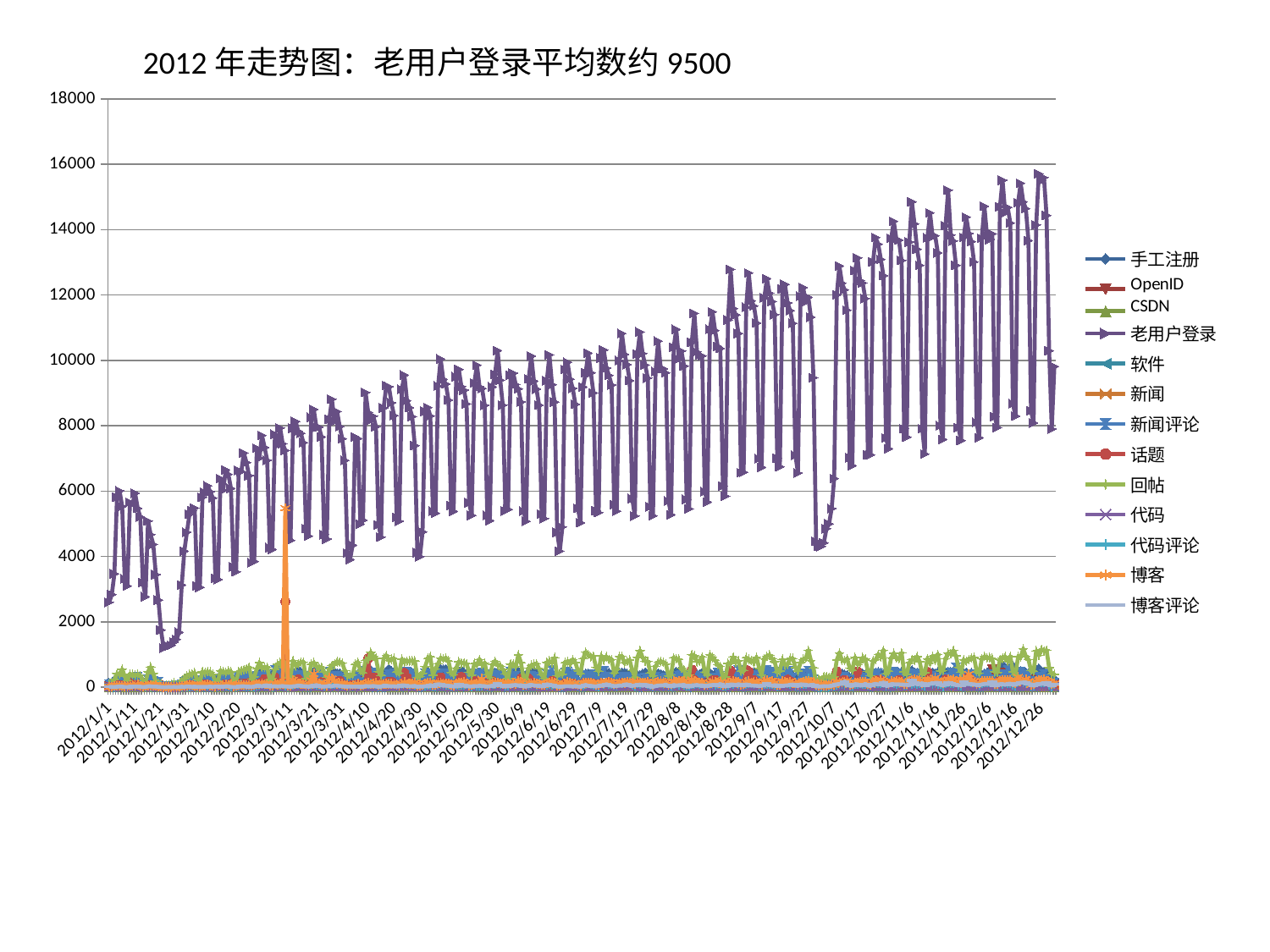

2012年走势图：老用户登录平均数约9500

### Chart

| Category | 手工注册 | OpenID | CSDN | 老用户登录 | 软件 | 新闻 | 新闻评论 | 话题 | 回帖 | 代码 | 代码评论 | 博客 | 博客评论 |
|---|---|---|---|---|---|---|---|---|---|---|---|---|---|
| 41274 | 256.0 | 89.0 | 0.0 | 9812.0 | 6.0 | 24.0 | 146.0 | 71.0 | 393.0 | 22.0 | 96.0 | 115.0 | 96.0 |
| 41273 | 190.0 | 57.0 | 0.0 | 7902.0 | 8.0 | 15.0 | 77.0 | 67.0 | 415.0 | 12.0 | 25.0 | 107.0 | 45.0 |
| 41272 | 297.0 | 99.0 | 0.0 | 10298.0 | 19.0 | 26.0 | 103.0 | 75.0 | 600.0 | 35.0 | 77.0 | 156.0 | 76.0 |
| 41271 | 414.0 | 128.0 | 0.0 | 14437.0 | 7.0 | 24.0 | 265.0 | 154.0 | 1134.0 | 25.0 | 169.0 | 203.0 | 138.0 |
| 41270 | 487.0 | 147.0 | 0.0 | 15592.0 | 20.0 | 26.0 | 405.0 | 155.0 | 1108.0 | 19.0 | 141.0 | 253.0 | 103.0 |
| 41269 | 464.0 | 138.0 | 0.0 | 15497.0 | 9.0 | 28.0 | 268.0 | 134.0 | 1159.0 | 21.0 | 157.0 | 216.0 | 106.0 |
| 41268 | 583.0 | 215.0 | 0.0 | 15714.0 | 18.0 | 30.0 | 312.0 | 128.0 | 978.0 | 20.0 | 180.0 | 219.0 | 88.0 |
| 41267 | 545.0 | 251.0 | 0.0 | 14145.0 | 9.0 | 32.0 | 195.0 | 109.0 | 1113.0 | 13.0 | 182.0 | 184.0 | 91.0 |
| 41266 | 231.0 | 76.0 | 0.0 | 8085.0 | 4.0 | 20.0 | 172.0 | 57.0 | 489.0 | 19.0 | 59.0 | 99.0 | 46.0 |
| 41265 | 269.0 | 102.0 | 0.0 | 8464.0 | 18.0 | 26.0 | 90.0 | 68.0 | 516.0 | 13.0 | 59.0 | 85.0 | 87.0 |
| 41264 | 412.0 | 157.0 | 0.0 | 13663.0 | 3.0 | 44.0 | 379.0 | 141.0 | 844.0 | 26.0 | 175.0 | 190.0 | 103.0 |
| 41263 | 459.0 | 189.0 | 0.0 | 14647.0 | 25.0 | 26.0 | 353.0 | 133.0 | 945.0 | 23.0 | 136.0 | 237.0 | 148.0 |
| 41262 | 436.0 | 153.0 | 0.0 | 14855.0 | 14.0 | 39.0 | 387.0 | 165.0 | 1174.0 | 26.0 | 162.0 | 224.0 | 145.0 |
| 41261 | 503.0 | 170.0 | 0.0 | 15420.0 | 10.0 | 45.0 | 467.0 | 117.0 | 926.0 | 20.0 | 183.0 | 183.0 | 137.0 |
| 41260 | 493.0 | 228.0 | 0.0 | 14830.0 | 10.0 | 32.0 | 317.0 | 140.0 | 937.0 | 19.0 | 168.0 | 316.0 | 122.0 |
| 41259 | 223.0 | 92.0 | 0.0 | 8295.0 | 15.0 | 27.0 | 202.0 | 54.0 | 380.0 | 18.0 | 44.0 | 122.0 | 82.0 |
| 41258 | 661.0 | 103.0 | 0.0 | 8677.0 | 2.0 | 27.0 | 192.0 | 69.0 | 469.0 | 19.0 | 76.0 | 144.0 | 73.0 |
| 41257 | 606.0 | 246.0 | 0.0 | 14206.0 | 10.0 | 32.0 | 423.0 | 128.0 | 947.0 | 21.0 | 123.0 | 215.0 | 108.0 |
| 41256 | 609.0 | 309.0 | 0.0 | 14679.0 | 17.0 | 41.0 | 534.0 | 160.0 | 798.0 | 26.0 | 124.0 | 221.0 | 102.0 |
| 41255 | 569.0 | 263.0 | 0.0 | 14511.0 | 12.0 | 35.0 | 350.0 | 151.0 | 939.0 | 17.0 | 143.0 | 226.0 | 79.0 |
| 41254 | 693.0 | 441.0 | 0.0 | 15515.0 | 11.0 | 31.0 | 400.0 | 145.0 | 887.0 | 18.0 | 97.0 | 206.0 | 95.0 |
| 41253 | 616.0 | 366.0 | 0.0 | 14701.0 | 9.0 | 32.0 | 239.0 | 206.0 | 843.0 | 20.0 | 207.0 | 181.0 | 91.0 |
| 41252 | 256.0 | 105.0 | 0.0 | 7947.0 | 10.0 | 27.0 | 136.0 | 67.0 | 450.0 | 17.0 | 44.0 | 101.0 | 91.0 |
| 41251 | 324.0 | 175.0 | 0.0 | 8279.0 | 7.0 | 23.0 | 166.0 | 55.0 | 471.0 | 20.0 | 79.0 | 105.0 | 46.0 |
| 41250 | 581.0 | 546.0 | 0.0 | 13875.0 | 11.0 | 30.0 | 239.0 | 112.0 | 878.0 | 14.0 | 150.0 | 181.0 | 164.0 |
| 41249 | 391.0 | 133.0 | 0.0 | 13700.0 | 11.0 | 36.0 | 395.0 | 120.0 | 905.0 | 26.0 | 152.0 | 193.0 | 97.0 |
| 41248 | 446.0 | 122.0 | 0.0 | 13823.0 | 15.0 | 40.0 | 378.0 | 127.0 | 902.0 | 33.0 | 153.0 | 195.0 | 103.0 |
| 41247 | 423.0 | 141.0 | 0.0 | 14718.0 | 14.0 | 38.0 | 330.0 | 147.0 | 941.0 | 20.0 | 149.0 | 196.0 | 98.0 |
| 41246 | 376.0 | 119.0 | 0.0 | 13737.0 | 12.0 | 28.0 | 314.0 | 139.0 | 873.0 | 19.0 | 130.0 | 193.0 | 86.0 |
| 41245 | 239.0 | 63.0 | 0.0 | 7634.0 | 6.0 | 19.0 | 107.0 | 73.0 | 430.0 | 20.0 | 66.0 | 118.0 | 58.0 |
| 41244 | 263.0 | 65.0 | 0.0 | 8104.0 | 5.0 | 32.0 | 205.0 | 67.0 | 484.0 | 19.0 | 70.0 | 107.0 | 64.0 |
| 41243 | 394.0 | 127.0 | 0.0 | 13014.0 | 2.0 | 26.0 | 390.0 | 136.0 | 911.0 | 21.0 | 156.0 | 186.0 | 88.0 |
| 41242 | 446.0 | 117.0 | 0.0 | 13638.0 | 17.0 | 38.0 | 341.0 | 112.0 | 895.0 | 21.0 | 163.0 | 214.0 | 92.0 |
| 41241 | 406.0 | 123.0 | 0.0 | 13887.0 | 13.0 | 35.0 | 294.0 | 296.0 | 850.0 | 24.0 | 167.0 | 409.0 | 97.0 |
| 41240 | 460.0 | 150.0 | 0.0 | 14381.0 | 16.0 | 35.0 | 371.0 | 135.0 | 797.0 | 42.0 | 172.0 | 194.0 | 100.0 |
| 41239 | 436.0 | 133.0 | 0.0 | 13763.0 | 25.0 | 30.0 | 299.0 | 126.0 | 838.0 | 19.0 | 157.0 | 258.0 | 160.0 |
| 41238 | 267.0 | 80.0 | 0.0 | 7547.0 | 4.0 | 14.0 | 71.0 | 54.0 | 463.0 | 17.0 | 57.0 | 133.0 | 52.0 |
| 41237 | 271.0 | 85.0 | 0.0 | 7942.0 | 7.0 | 24.0 | 166.0 | 76.0 | 609.0 | 14.0 | 69.0 | 156.0 | 61.0 |
| 41236 | 466.0 | 123.0 | 0.0 | 12911.0 | 9.0 | 39.0 | 601.0 | 153.0 | 961.0 | 29.0 | 163.0 | 180.0 | 63.0 |
| 41235 | 492.0 | 125.0 | 0.0 | 13653.0 | 11.0 | 39.0 | 409.0 | 156.0 | 1125.0 | 24.0 | 132.0 | 237.0 | 94.0 |
| 41234 | 478.0 | 134.0 | 0.0 | 13835.0 | 18.0 | 34.0 | 462.0 | 172.0 | 1024.0 | 17.0 | 126.0 | 227.0 | 118.0 |
| 41233 | 482.0 | 121.0 | 0.0 | 15210.0 | 11.0 | 31.0 | 302.0 | 145.0 | 1045.0 | 22.0 | 143.0 | 233.0 | 140.0 |
| 41232 | 457.0 | 106.0 | 0.0 | 14120.0 | 13.0 | 29.0 | 303.0 | 233.0 | 873.0 | 16.0 | 134.0 | 173.0 | 74.0 |
| 41231 | 299.0 | 65.0 | 0.0 | 7576.0 | 9.0 | 17.0 | 131.0 | 62.0 | 507.0 | 16.0 | 32.0 | 136.0 | 59.0 |
| 41230 | 258.0 | 65.0 | 0.0 | 8004.0 | 6.0 | 24.0 | 159.0 | 60.0 | 500.0 | 25.0 | 97.0 | 142.0 | 71.0 |
| 41229 | 473.0 | 129.0 | 0.0 | 13290.0 | 6.0 | 29.0 | 299.0 | 101.0 | 1002.0 | 34.0 | 97.0 | 205.0 | 135.0 |
| 41228 | 428.0 | 100.0 | 0.0 | 13814.0 | 13.0 | 40.0 | 290.0 | 121.0 | 822.0 | 34.0 | 124.0 | 287.0 | 131.0 |
| 41227 | 463.0 | 107.0 | 0.0 | 13784.0 | 13.0 | 34.0 | 352.0 | 178.0 | 950.0 | 13.0 | 95.0 | 245.0 | 115.0 |
| 41226 | 434.0 | 110.0 | 0.0 | 14512.0 | 19.0 | 39.0 | 293.0 | 121.0 | 742.0 | 22.0 | 149.0 | 224.0 | 101.0 |
| 41225 | 406.0 | 91.0 | 0.0 | 13752.0 | 13.0 | 27.0 | 304.0 | 465.0 | 868.0 | 18.0 | 143.0 | 219.0 | 86.0 |
| 41224 | 229.0 | 42.0 | 0.0 | 7130.0 | 17.0 | 27.0 | 118.0 | 48.0 | 446.0 | 16.0 | 50.0 | 159.0 | 54.0 |
| 41223 | 241.0 | 53.0 | 0.0 | 7912.0 | 7.0 | 20.0 | 77.0 | 75.0 | 405.0 | 36.0 | 82.0 | 125.0 | 123.0 |
| 41222 | 403.0 | 103.0 | 0.0 | 12913.0 | 16.0 | 31.0 | 372.0 | 133.0 | 781.0 | 17.0 | 134.0 | 205.0 | 98.0 |
| 41221 | 449.0 | 107.0 | 0.0 | 13406.0 | 18.0 | 30.0 | 401.0 | 122.0 | 936.0 | 29.0 | 99.0 | 229.0 | 88.0 |
| 41220 | 448.0 | 145.0 | 0.0 | 14179.0 | 8.0 | 32.0 | 414.0 | 134.0 | 833.0 | 25.0 | 122.0 | 247.0 | 148.0 |
| 41219 | 519.0 | 144.0 | 0.0 | 14854.0 | 20.0 | 34.0 | 431.0 | 208.0 | 844.0 | 16.0 | 106.0 | 205.0 | 210.0 |
| 41218 | 443.0 | 115.0 | 0.0 | 13623.0 | 12.0 | 26.0 | 373.0 | 124.0 | 746.0 | 21.0 | 180.0 | 180.0 | 59.0 |
| 41217 | 260.0 | 79.0 | 0.0 | 7653.0 | 17.0 | 32.0 | 150.0 | 46.0 | 394.0 | 21.0 | 79.0 | 104.0 | 69.0 |
| 41216 | 274.0 | 71.0 | 0.0 | 7905.0 | 7.0 | 24.0 | 152.0 | 66.0 | 469.0 | 15.0 | 79.0 | 93.0 | 74.0 |
| 41215 | 478.0 | 127.0 | 0.0 | 13058.0 | 8.0 | 28.0 | 388.0 | 113.0 | 1053.0 | 20.0 | 143.0 | 177.0 | 84.0 |
| 41214 | 450.0 | 132.0 | 0.0 | 13681.0 | 15.0 | 32.0 | 373.0 | 224.0 | 866.0 | 37.0 | 119.0 | 177.0 | 85.0 |
| 41213 | 489.0 | 143.0 | 0.0 | 13714.0 | 13.0 | 35.0 | 416.0 | 134.0 | 891.0 | 30.0 | 106.0 | 188.0 | 87.0 |
| 41212 | 472.0 | 153.0 | 0.0 | 14256.0 | 20.0 | 32.0 | 465.0 | 132.0 | 1041.0 | 31.0 | 135.0 | 168.0 | 91.0 |
| 41211 | 455.0 | 124.0 | 0.0 | 13736.0 | 9.0 | 28.0 | 408.0 | 123.0 | 894.0 | 14.0 | 156.0 | 183.0 | 93.0 |
| 41210 | 265.0 | 92.0 | 0.0 | 7298.0 | 9.0 | 23.0 | 138.0 | 66.0 | 493.0 | 9.0 | 60.0 | 100.0 | 46.0 |
| 41209 | 265.0 | 84.0 | 0.0 | 7626.0 | 3.0 | 27.0 | 210.0 | 53.0 | 410.0 | 15.0 | 54.0 | 151.0 | 37.0 |
| 41208 | 394.0 | 142.0 | 0.0 | 12593.0 | 11.0 | 37.0 | 303.0 | 132.0 | 1128.0 | 22.0 | 131.0 | 195.0 | 145.0 |
| 41207 | 442.0 | 184.0 | 0.0 | 13094.0 | 10.0 | 32.0 | 275.0 | 208.0 | 927.0 | 15.0 | 124.0 | 234.0 | 95.0 |
| 41206 | 468.0 | 174.0 | 0.0 | 13557.0 | 16.0 | 29.0 | 432.0 | 164.0 | 1000.0 | 17.0 | 112.0 | 178.0 | 84.0 |
| 41205 | 457.0 | 141.0 | 0.0 | 13760.0 | 12.0 | 36.0 | 429.0 | 228.0 | 843.0 | 18.0 | 114.0 | 180.0 | 101.0 |
| 41204 | 441.0 | 146.0 | 0.0 | 13011.0 | 20.0 | 36.0 | 347.0 | 105.0 | 812.0 | 30.0 | 142.0 | 175.0 | 88.0 |
| 41203 | 256.0 | 69.0 | 0.0 | 7113.0 | 11.0 | 21.0 | 119.0 | 57.0 | 355.0 | 9.0 | 63.0 | 78.0 | 35.0 |
| 41202 | 238.0 | 76.0 | 0.0 | 7112.0 | 5.0 | 17.0 | 130.0 | 62.0 | 485.0 | 21.0 | 82.0 | 101.0 | 49.0 |
| 41201 | 402.0 | 136.0 | 0.0 | 11891.0 | 7.0 | 34.0 | 275.0 | 111.0 | 864.0 | 19.0 | 101.0 | 167.0 | 104.0 |
| 41200 | 422.0 | 124.0 | 0.0 | 12368.0 | 12.0 | 27.0 | 293.0 | 124.0 | 904.0 | 25.0 | 110.0 | 167.0 | 56.0 |
| 41199 | 408.0 | 147.0 | 0.0 | 12444.0 | 9.0 | 29.0 | 299.0 | 128.0 | 761.0 | 16.0 | 134.0 | 171.0 | 52.0 |
| 41198 | 491.0 | 146.0 | 0.0 | 13141.0 | 9.0 | 25.0 | 312.0 | 484.0 | 699.0 | 16.0 | 101.0 | 149.0 | 90.0 |
| 41197 | 407.0 | 156.0 | 0.0 | 12750.0 | 17.0 | 27.0 | 264.0 | 100.0 | 916.0 | 18.0 | 101.0 | 150.0 | 93.0 |
| 41196 | 240.0 | 63.0 | 0.0 | 6775.0 | 11.0 | 25.0 | 139.0 | 59.0 | 517.0 | 9.0 | 51.0 | 92.0 | 43.0 |
| 41195 | 251.0 | 81.0 | 0.0 | 7023.0 | 4.0 | 16.0 | 134.0 | 52.0 | 582.0 | 9.0 | 57.0 | 80.0 | 42.0 |
| 41194 | 380.0 | 129.0 | 0.0 | 11535.0 | 10.0 | 36.0 | 253.0 | 100.0 | 870.0 | 17.0 | 123.0 | 208.0 | 100.0 |
| 41193 | 394.0 | 135.0 | 0.0 | 12161.0 | 13.0 | 33.0 | 316.0 | 228.0 | 821.0 | 23.0 | 84.0 | 164.0 | 178.0 |
| 41192 | 430.0 | 158.0 | 0.0 | 12364.0 | 25.0 | 27.0 | 317.0 | 123.0 | 833.0 | 16.0 | 105.0 | 147.0 | 109.0 |
| 41191 | 445.0 | 178.0 | 0.0 | 12891.0 | 13.0 | 39.0 | 219.0 | 192.0 | 1048.0 | 23.0 | 107.0 | 144.0 | 97.0 |
| 41190 | 423.0 | 147.0 | 0.0 | 12011.0 | 10.0 | 33.0 | 221.0 | 486.0 | 835.0 | 12.0 | 75.0 | 177.0 | 88.0 |
| 41189 | 222.0 | 57.0 | 0.0 | 6390.0 | 5.0 | 19.0 | 135.0 | 35.0 | 317.0 | 15.0 | 40.0 | 78.0 | 73.0 |
| 41188 | 192.0 | 68.0 | 0.0 | 5468.0 | 14.0 | 22.0 | 103.0 | 47.0 | 340.0 | 12.0 | 35.0 | 86.0 | 42.0 |
| 41187 | 179.0 | 58.0 | 0.0 | 4995.0 | 8.0 | 24.0 | 149.0 | 37.0 | 302.0 | 8.0 | 28.0 | 69.0 | 33.0 |
| 41186 | 143.0 | 43.0 | 0.0 | 4849.0 | 5.0 | 29.0 | 133.0 | 43.0 | 327.0 | 20.0 | 22.0 | 58.0 | 31.0 |
| 41185 | 123.0 | 41.0 | 0.0 | 4419.0 | 2.0 | 24.0 | 115.0 | 36.0 | 319.0 | 10.0 | 20.0 | 51.0 | 33.0 |
| 41184 | 128.0 | 43.0 | 0.0 | 4304.0 | 5.0 | 23.0 | 149.0 | 28.0 | 216.0 | 15.0 | 24.0 | 79.0 | 25.0 |
| 41183 | 124.0 | 43.0 | 0.0 | 4306.0 | 13.0 | 31.0 | 138.0 | 29.0 | 239.0 | 8.0 | 22.0 | 52.0 | 22.0 |
| 41182 | 118.0 | 30.0 | 0.0 | 4466.0 | 1.0 | 11.0 | 52.0 | 17.0 | 133.0 | 18.0 | 35.0 | 71.0 | 27.0 |
| 41181 | 282.0 | 65.0 | 0.0 | 9473.0 | 6.0 | 31.0 | 245.0 | 61.0 | 594.0 | 17.0 | 127.0 | 153.0 | 72.0 |
| 41180 | 398.0 | 123.0 | 0.0 | 11320.0 | 6.0 | 28.0 | 407.0 | 109.0 | 815.0 | 35.0 | 149.0 | 155.0 | 69.0 |
| 41179 | 441.0 | 134.0 | 0.0 | 11931.0 | 8.0 | 25.0 | 510.0 | 121.0 | 1130.0 | 21.0 | 280.0 | 184.0 | 54.0 |
| 41178 | 418.0 | 126.0 | 0.0 | 11794.0 | 13.0 | 36.0 | 265.0 | 116.0 | 891.0 | 24.0 | 95.0 | 200.0 | 76.0 |
| 41177 | 363.0 | 127.0 | 0.0 | 12228.0 | 5.0 | 27.0 | 413.0 | 117.0 | 852.0 | 25.0 | 111.0 | 178.0 | 80.0 |
| 41176 | 372.0 | 114.0 | 0.0 | 11967.0 | 20.0 | 36.0 | 349.0 | 115.0 | 755.0 | 22.0 | 110.0 | 139.0 | 88.0 |
| 41175 | 221.0 | 69.0 | 0.0 | 6553.0 | 3.0 | 15.0 | 145.0 | 50.0 | 495.0 | 20.0 | 39.0 | 77.0 | 34.0 |
| 41174 | 229.0 | 66.0 | 0.0 | 7100.0 | 7.0 | 16.0 | 127.0 | 86.0 | 602.0 | 16.0 | 52.0 | 129.0 | 54.0 |
| 41173 | 365.0 | 137.0 | 0.0 | 11136.0 | 7.0 | 38.0 | 289.0 | 126.0 | 878.0 | 30.0 | 112.0 | 123.0 | 81.0 |
| 41172 | 427.0 | 127.0 | 0.0 | 11523.0 | 33.0 | 38.0 | 497.0 | 179.0 | 878.0 | 20.0 | 104.0 | 178.0 | 72.0 |
| 41171 | 418.0 | 75.0 | 0.0 | 11759.0 | 15.0 | 32.0 | 403.0 | 233.0 | 701.0 | 27.0 | 130.0 | 139.0 | 58.0 |
| 41170 | 347.0 | 120.0 | 0.0 | 12324.0 | 10.0 | 31.0 | 581.0 | 104.0 | 680.0 | 18.0 | 149.0 | 163.0 | 51.0 |
| 41169 | 388.0 | 108.0 | 0.0 | 12189.0 | 14.0 | 38.0 | 478.0 | 115.0 | 854.0 | 22.0 | 178.0 | 194.0 | 38.0 |
| 41168 | 213.0 | 73.0 | 0.0 | 6748.0 | 17.0 | 21.0 | 179.0 | 61.0 | 496.0 | 18.0 | 72.0 | 70.0 | 28.0 |
| 41167 | 211.0 | 67.0 | 0.0 | 7007.0 | 17.0 | 25.0 | 226.0 | 76.0 | 461.0 | 16.0 | 55.0 | 73.0 | 56.0 |
| 41166 | 355.0 | 111.0 | 0.0 | 11397.0 | 17.0 | 36.0 | 480.0 | 111.0 | 780.0 | 23.0 | 69.0 | 146.0 | 61.0 |
| 41165 | 412.0 | 143.0 | 0.0 | 11805.0 | 14.0 | 29.0 | 455.0 | 135.0 | 873.0 | 28.0 | 93.0 | 197.0 | 46.0 |
| 41164 | 484.0 | 133.0 | 0.0 | 12059.0 | 24.0 | 43.0 | 389.0 | 125.0 | 985.0 | 18.0 | 100.0 | 153.0 | 65.0 |
| 41163 | 477.0 | 141.0 | 0.0 | 12498.0 | 12.0 | 36.0 | 537.0 | 132.0 | 941.0 | 29.0 | 110.0 | 215.0 | 106.0 |
| 41162 | 455.0 | 93.0 | 0.0 | 11915.0 | 20.0 | 33.0 | 434.0 | 130.0 | 869.0 | 22.0 | 92.0 | 180.0 | 59.0 |
| 41161 | 240.0 | 54.0 | 0.0 | 6726.0 | 0.0 | 24.0 | 261.0 | 34.0 | 377.0 | 16.0 | 47.0 | 83.0 | 43.0 |
| 41160 | 270.0 | 50.0 | 0.0 | 6993.0 | 11.0 | 22.0 | 89.0 | 71.0 | 581.0 | 15.0 | 46.0 | 111.0 | 35.0 |
| 41159 | 456.0 | 121.0 | 0.0 | 11145.0 | 5.0 | 32.0 | 367.0 | 122.0 | 916.0 | 21.0 | 113.0 | 155.0 | 43.0 |
| 41158 | 462.0 | 122.0 | 0.0 | 11668.0 | 19.0 | 36.0 | 349.0 | 212.0 | 755.0 | 30.0 | 92.0 | 172.0 | 49.0 |
| 41157 | 449.0 | 107.0 | 0.0 | 11825.0 | 16.0 | 37.0 | 342.0 | 122.0 | 816.0 | 23.0 | 115.0 | 143.0 | 51.0 |
| 41156 | 471.0 | 138.0 | 0.0 | 12675.0 | 21.0 | 32.0 | 370.0 | 479.0 | 860.0 | 40.0 | 119.0 | 183.0 | 67.0 |
| 41155 | 446.0 | 136.0 | 0.0 | 11630.0 | 6.0 | 31.0 | 467.0 | 535.0 | 905.0 | 25.0 | 95.0 | 167.0 | 87.0 |
| 41154 | 244.0 | 66.0 | 0.0 | 6573.0 | 8.0 | 15.0 | 198.0 | 54.0 | 512.0 | 21.0 | 65.0 | 94.0 | 55.0 |
| 41153 | 217.0 | 66.0 | 0.0 | 6561.0 | 4.0 | 25.0 | 287.0 | 51.0 | 493.0 | 12.0 | 77.0 | 75.0 | 60.0 |
| 41152 | 456.0 | 112.0 | 0.0 | 10823.0 | 6.0 | 27.0 | 531.0 | 105.0 | 810.0 | 25.0 | 106.0 | 167.0 | 93.0 |
| 41151 | 402.0 | 116.0 | 0.0 | 11393.0 | 11.0 | 37.0 | 353.0 | 135.0 | 767.0 | 25.0 | 159.0 | 174.0 | 52.0 |
| 41150 | 456.0 | 99.0 | 0.0 | 11591.0 | 36.0 | 32.0 | 391.0 | 184.0 | 928.0 | 27.0 | 110.0 | 194.0 | 78.0 |
| 41149 | 422.0 | 83.0 | 0.0 | 12786.0 | 10.0 | 39.0 | 473.0 | 514.0 | 726.0 | 15.0 | 124.0 | 142.0 | 85.0 |
| 41148 | 395.0 | 72.0 | 0.0 | 11240.0 | 20.0 | 29.0 | 291.0 | 181.0 | 728.0 | 23.0 | 85.0 | 151.0 | 52.0 |
| 41147 | 179.0 | 34.0 | 0.0 | 5842.0 | 7.0 | 22.0 | 137.0 | 49.0 | 318.0 | 6.0 | 43.0 | 93.0 | 27.0 |
| 41146 | 198.0 | 41.0 | 0.0 | 6155.0 | 2.0 | 24.0 | 272.0 | 57.0 | 309.0 | 9.0 | 49.0 | 66.0 | 37.0 |
| 41145 | 405.0 | 88.0 | 0.0 | 10366.0 | 10.0 | 25.0 | 358.0 | 135.0 | 640.0 | 25.0 | 80.0 | 154.0 | 103.0 |
| 41144 | 395.0 | 103.0 | 0.0 | 10431.0 | 27.0 | 29.0 | 440.0 | 104.0 | 691.0 | 19.0 | 104.0 | 139.0 | 51.0 |
| 41143 | 408.0 | 112.0 | 0.0 | 10919.0 | 18.0 | 38.0 | 291.0 | 225.0 | 826.0 | 14.0 | 84.0 | 162.0 | 66.0 |
| 41142 | 384.0 | 94.0 | 0.0 | 11484.0 | 10.0 | 35.0 | 296.0 | 212.0 | 913.0 | 22.0 | 107.0 | 186.0 | 66.0 |
| 41141 | 445.0 | 125.0 | 0.0 | 10952.0 | 15.0 | 30.0 | 267.0 | 116.0 | 991.0 | 17.0 | 62.0 | 138.0 | 62.0 |
| 41140 | 192.0 | 52.0 | 0.0 | 5665.0 | 13.0 | 27.0 | 98.0 | 45.0 | 381.0 | 23.0 | 62.0 | 66.0 | 45.0 |
| 41139 | 192.0 | 52.0 | 0.0 | 5988.0 | 3.0 | 20.0 | 125.0 | 54.0 | 461.0 | 19.0 | 62.0 | 68.0 | 22.0 |
| 41138 | 449.0 | 149.0 | 0.0 | 10137.0 | 16.0 | 34.0 | 236.0 | 118.0 | 928.0 | 22.0 | 133.0 | 152.0 | 58.0 |
| 41137 | 402.0 | 69.0 | 0.0 | 10161.0 | 5.0 | 46.0 | 352.0 | 93.0 | 798.0 | 33.0 | 90.0 | 149.0 | 50.0 |
| 41136 | 393.0 | 82.0 | 0.0 | 10263.0 | 18.0 | 23.0 | 231.0 | 128.0 | 780.0 | 19.0 | 114.0 | 149.0 | 70.0 |
| 41135 | 407.0 | 71.0 | 0.0 | 11441.0 | 26.0 | 38.0 | 342.0 | 221.0 | 967.0 | 22.0 | 109.0 | 197.0 | 57.0 |
| 41134 | 398.0 | 89.0 | 0.0 | 10557.0 | 69.0 | 25.0 | 203.0 | 540.0 | 994.0 | 19.0 | 94.0 | 231.0 | 51.0 |
| 41133 | 208.0 | 45.0 | 0.0 | 5457.0 | 21.0 | 19.0 | 97.0 | 46.0 | 374.0 | 20.0 | 50.0 | 100.0 | 16.0 |
| 41132 | 222.0 | 48.0 | 0.0 | 5747.0 | 4.0 | 20.0 | 163.0 | 83.0 | 334.0 | 14.0 | 43.0 | 100.0 | 22.0 |
| 41131 | 363.0 | 71.0 | 0.0 | 9829.0 | 52.0 | 29.0 | 358.0 | 111.0 | 524.0 | 22.0 | 75.0 | 184.0 | 73.0 |
| 41130 | 438.0 | 90.0 | 0.0 | 10286.0 | 91.0 | 39.0 | 363.0 | 189.0 | 586.0 | 22.0 | 133.0 | 153.0 | 63.0 |
| 41129 | 480.0 | 143.0 | 0.0 | 10048.0 | 110.0 | 41.0 | 354.0 | 108.0 | 855.0 | 18.0 | 84.0 | 204.0 | 60.0 |
| 41128 | 485.0 | 98.0 | 0.0 | 10951.0 | 51.0 | 30.0 | 306.0 | 135.0 | 873.0 | 17.0 | 118.0 | 163.0 | 49.0 |
| 41127 | 425.0 | 114.0 | 0.0 | 10404.0 | 26.0 | 30.0 | 302.0 | 125.0 | 902.0 | 27.0 | 89.0 | 191.0 | 69.0 |
| 41126 | 184.0 | 33.0 | 0.0 | 5276.0 | 3.0 | 16.0 | 56.0 | 42.0 | 379.0 | 18.0 | 53.0 | 102.0 | 25.0 |
| 41125 | 198.0 | 39.0 | 0.0 | 5697.0 | 5.0 | 16.0 | 53.0 | 60.0 | 346.0 | 14.0 | 44.0 | 77.0 | 38.0 |
| 41124 | 368.0 | 61.0 | 0.0 | 9621.0 | 11.0 | 31.0 | 303.0 | 107.0 | 710.0 | 27.0 | 120.0 | 147.0 | 78.0 |
| 41123 | 379.0 | 80.0 | 0.0 | 9744.0 | 13.0 | 42.0 | 279.0 | 101.0 | 760.0 | 19.0 | 111.0 | 162.0 | 59.0 |
| 41122 | 408.0 | 107.0 | 0.0 | 9756.0 | 11.0 | 33.0 | 266.0 | 122.0 | 791.0 | 32.0 | 176.0 | 193.0 | 53.0 |
| 41121 | 429.0 | 77.0 | 0.0 | 10588.0 | 14.0 | 30.0 | 235.0 | 108.0 | 769.0 | 24.0 | 129.0 | 168.0 | 49.0 |
| 41120 | 357.0 | 73.0 | 0.0 | 9662.0 | 5.0 | 33.0 | 320.0 | 93.0 | 642.0 | 24.0 | 115.0 | 133.0 | 35.0 |
| 41119 | 186.0 | 38.0 | 0.0 | 5242.0 | 15.0 | 27.0 | 114.0 | 64.0 | 349.0 | 19.0 | 55.0 | 81.0 | 8.0 |
| 41118 | 207.0 | 45.0 | 0.0 | 5521.0 | 5.0 | 17.0 | 119.0 | 56.0 | 439.0 | 13.0 | 64.0 | 116.0 | 13.0 |
| 41117 | 389.0 | 80.0 | 0.0 | 9459.0 | 6.0 | 27.0 | 223.0 | 105.0 | 792.0 | 32.0 | 108.0 | 162.0 | 62.0 |
| 41116 | 463.0 | 83.0 | 0.0 | 9861.0 | 15.0 | 36.0 | 293.0 | 101.0 | 801.0 | 30.0 | 141.0 | 142.0 | 71.0 |
| 41115 | 412.0 | 99.0 | 0.0 | 10213.0 | 27.0 | 32.0 | 196.0 | 118.0 | 910.0 | 33.0 | 151.0 | 151.0 | 43.0 |
| 41114 | 375.0 | 96.0 | 0.0 | 10873.0 | 46.0 | 35.0 | 204.0 | 126.0 | 1122.0 | 19.0 | 110.0 | 147.0 | 81.0 |
| 41113 | 389.0 | 84.0 | 0.0 | 10195.0 | 5.0 | 22.0 | 276.0 | 113.0 | 915.0 | 17.0 | 122.0 | 162.0 | 65.0 |
| 41112 | 205.0 | 52.0 | 0.0 | 5233.0 | 5.0 | 15.0 | 108.0 | 36.0 | 309.0 | 11.0 | 45.0 | 88.0 | 54.0 |
| 41111 | 205.0 | 43.0 | 0.0 | 5771.0 | 3.0 | 19.0 | 146.0 | 62.0 | 514.0 | 31.0 | 81.0 | 128.0 | 42.0 |
| 41110 | 389.0 | 95.0 | 0.0 | 9382.0 | 12.0 | 21.0 | 311.0 | 99.0 | 836.0 | 39.0 | 163.0 | 147.0 | 43.0 |
| 41109 | 416.0 | 109.0 | 0.0 | 9872.0 | 18.0 | 32.0 | 321.0 | 113.0 | 798.0 | 27.0 | 150.0 | 171.0 | 89.0 |
| 41108 | 450.0 | 89.0 | 0.0 | 10186.0 | 43.0 | 29.0 | 278.0 | 104.0 | 748.0 | 19.0 | 149.0 | 129.0 | 78.0 |
| 41107 | 459.0 | 108.0 | 0.0 | 10824.0 | 47.0 | 33.0 | 325.0 | 105.0 | 946.0 | 21.0 | 133.0 | 145.0 | 47.0 |
| 41106 | 445.0 | 100.0 | 0.0 | 9997.0 | 86.0 | 26.0 | 253.0 | 105.0 | 941.0 | 19.0 | 117.0 | 149.0 | 52.0 |
| 41105 | 206.0 | 59.0 | 0.0 | 5387.0 | 17.0 | 18.0 | 130.0 | 43.0 | 538.0 | 22.0 | 35.0 | 101.0 | 35.0 |
| 41104 | 240.0 | 36.0 | 0.0 | 5588.0 | 8.0 | 32.0 | 196.0 | 62.0 | 433.0 | 9.0 | 67.0 | 104.0 | 34.0 |
| 41103 | 363.0 | 83.0 | 0.0 | 9249.0 | 11.0 | 36.0 | 289.0 | 122.0 | 846.0 | 27.0 | 110.0 | 149.0 | 45.0 |
| 41102 | 445.0 | 95.0 | 0.0 | 9545.0 | 15.0 | 28.0 | 214.0 | 140.0 | 837.0 | 14.0 | 105.0 | 164.0 | 58.0 |
| 41101 | 449.0 | 90.0 | 0.0 | 9768.0 | 15.0 | 31.0 | 313.0 | 128.0 | 933.0 | 28.0 | 145.0 | 138.0 | 92.0 |
| 41100 | 447.0 | 107.0 | 0.0 | 10318.0 | 17.0 | 42.0 | 493.0 | 106.0 | 836.0 | 21.0 | 98.0 | 115.0 | 48.0 |
| 41099 | 431.0 | 100.0 | 0.0 | 10074.0 | 27.0 | 32.0 | 280.0 | 109.0 | 963.0 | 19.0 | 143.0 | 133.0 | 52.0 |
| 41098 | 204.0 | 36.0 | 0.0 | 5345.0 | 6.0 | 19.0 | 187.0 | 46.0 | 492.0 | 13.0 | 31.0 | 83.0 | 45.0 |
| 41097 | 192.0 | 29.0 | 0.0 | 5401.0 | 33.0 | 19.0 | 158.0 | 61.0 | 606.0 | 15.0 | 41.0 | 65.0 | 21.0 |
| 41096 | 401.0 | 95.0 | 0.0 | 9008.0 | 369.0 | 22.0 | 409.0 | 106.0 | 949.0 | 13.0 | 75.0 | 126.0 | 30.0 |
| 41095 | 390.0 | 98.0 | 0.0 | 9622.0 | 11.0 | 30.0 | 330.0 | 116.0 | 926.0 | 19.0 | 110.0 | 130.0 | 42.0 |
| 41094 | 428.0 | 97.0 | 0.0 | 10222.0 | 11.0 | 43.0 | 348.0 | 111.0 | 997.0 | 16.0 | 114.0 | 135.0 | 43.0 |
| 41093 | 421.0 | 97.0 | 0.0 | 9628.0 | 14.0 | 36.0 | 302.0 | 113.0 | 1076.0 | 17.0 | 101.0 | 131.0 | 70.0 |
| 41092 | 386.0 | 96.0 | 0.0 | 9189.0 | 9.0 | 34.0 | 382.0 | 109.0 | 879.0 | 17.0 | 77.0 | 136.0 | 50.0 |
| 41091 | 199.0 | 60.0 | 0.0 | 5032.0 | 2.0 | 10.0 | 122.0 | 41.0 | 412.0 | 11.0 | 35.0 | 59.0 | 10.0 |
| 41090 | 230.0 | 54.0 | 0.0 | 5475.0 | 4.0 | 24.0 | 172.0 | 56.0 | 500.0 | 19.0 | 52.0 | 60.0 | 21.0 |
| 41089 | 362.0 | 83.0 | 0.0 | 8660.0 | 0.0 | 30.0 | 389.0 | 80.0 | 755.0 | 17.0 | 128.0 | 105.0 | 37.0 |
| 41088 | 417.0 | 80.0 | 0.0 | 9147.0 | 15.0 | 41.0 | 290.0 | 116.0 | 841.0 | 12.0 | 99.0 | 106.0 | 20.0 |
| 41087 | 429.0 | 119.0 | 0.0 | 9425.0 | 13.0 | 41.0 | 339.0 | 89.0 | 723.0 | 16.0 | 129.0 | 128.0 | 30.0 |
| 41086 | 416.0 | 122.0 | 0.0 | 9942.0 | 13.0 | 39.0 | 474.0 | 102.0 | 783.0 | 14.0 | 114.0 | 160.0 | 31.0 |
| 41085 | 393.0 | 91.0 | 0.0 | 9720.0 | 9.0 | 38.0 | 459.0 | 120.0 | 748.0 | 14.0 | 107.0 | 119.0 | 32.0 |
| 41084 | 191.0 | 57.0 | 0.0 | 4902.0 | 12.0 | 19.0 | 146.0 | 45.0 | 398.0 | 7.0 | 48.0 | 61.0 | 21.0 |
| 41083 | 158.0 | 41.0 | 0.0 | 4165.0 | 3.0 | 18.0 | 156.0 | 37.0 | 436.0 | 11.0 | 35.0 | 56.0 | 13.0 |
| 41082 | 207.0 | 51.0 | 0.0 | 4739.0 | 2.0 | 29.0 | 196.0 | 47.0 | 353.0 | 23.0 | 37.0 | 57.0 | 19.0 |
| 41081 | 362.0 | 90.0 | 0.0 | 8728.0 | 7.0 | 29.0 | 250.0 | 110.0 | 904.0 | 12.0 | 101.0 | 140.0 | 48.0 |
| 41080 | 422.0 | 116.0 | 0.0 | 9260.0 | 10.0 | 43.0 | 516.0 | 202.0 | 751.0 | 19.0 | 72.0 | 176.0 | 59.0 |
| 41079 | 411.0 | 142.0 | 0.0 | 10172.0 | 13.0 | 49.0 | 309.0 | 111.0 | 800.0 | 21.0 | 105.0 | 147.0 | 71.0 |
| 41078 | 402.0 | 93.0 | 0.0 | 9377.0 | 12.0 | 25.0 | 397.0 | 96.0 | 760.0 | 11.0 | 82.0 | 115.0 | 89.0 |
| 41077 | 222.0 | 59.0 | 0.0 | 5159.0 | 19.0 | 30.0 | 194.0 | 42.0 | 278.0 | 5.0 | 67.0 | 78.0 | 34.0 |
| 41076 | 200.0 | 64.0 | 0.0 | 5297.0 | 9.0 | 34.0 | 138.0 | 55.0 | 385.0 | 6.0 | 72.0 | 65.0 | 23.0 |
| 41075 | 403.0 | 92.0 | 0.0 | 8634.0 | 10.0 | 31.0 | 301.0 | 88.0 | 570.0 | 26.0 | 120.0 | 95.0 | 49.0 |
| 41074 | 477.0 | 112.0 | 0.0 | 9121.0 | 7.0 | 37.0 | 254.0 | 112.0 | 719.0 | 12.0 | 72.0 | 105.0 | 43.0 |
| 41073 | 502.0 | 114.0 | 0.0 | 9368.0 | 17.0 | 40.0 | 329.0 | 102.0 | 698.0 | 14.0 | 144.0 | 137.0 | 55.0 |
| 41072 | 465.0 | 116.0 | 0.0 | 10131.0 | 6.0 | 35.0 | 338.0 | 129.0 | 673.0 | 13.0 | 97.0 | 119.0 | 71.0 |
| 41071 | 473.0 | 106.0 | 0.0 | 9434.0 | 7.0 | 31.0 | 256.0 | 264.0 | 585.0 | 9.0 | 75.0 | 119.0 | 63.0 |
| 41070 | 243.0 | 62.0 | 0.0 | 5077.0 | 3.0 | 38.0 | 205.0 | 34.0 | 254.0 | 32.0 | 47.0 | 68.0 | 15.0 |
| 41069 | 245.0 | 58.0 | 0.0 | 5384.0 | 10.0 | 30.0 | 83.0 | 39.0 | 278.0 | 19.0 | 42.0 | 62.0 | 24.0 |
| 41068 | 445.0 | 109.0 | 0.0 | 8731.0 | 8.0 | 31.0 | 262.0 | 266.0 | 753.0 | 18.0 | 129.0 | 173.0 | 60.0 |
| 41067 | 492.0 | 105.0 | 0.0 | 9127.0 | 6.0 | 32.0 | 246.0 | 175.0 | 992.0 | 18.0 | 135.0 | 195.0 | 54.0 |
| 41066 | 441.0 | 133.0 | 0.0 | 9264.0 | 9.0 | 31.0 | 346.0 | 127.0 | 636.0 | 24.0 | 160.0 | 109.0 | 66.0 |
| 41065 | 447.0 | 124.0 | 0.0 | 9610.0 | 22.0 | 33.0 | 231.0 | 145.0 | 708.0 | 18.0 | 119.0 | 137.0 | 63.0 |
| 41064 | 468.0 | 108.0 | 0.0 | 9550.0 | 7.0 | 38.0 | 467.0 | 104.0 | 707.0 | 15.0 | 108.0 | 97.0 | 54.0 |
| 41063 | 262.0 | 45.0 | 0.0 | 5439.0 | 10.0 | 28.0 | 338.0 | 39.0 | 268.0 | 17.0 | 57.0 | 124.0 | 27.0 |
| 41062 | 257.0 | 49.0 | 0.0 | 5391.0 | 3.0 | 29.0 | 265.0 | 46.0 | 411.0 | 7.0 | 51.0 | 99.0 | 27.0 |
| 41061 | 392.0 | 64.0 | 0.0 | 8629.0 | 9.0 | 33.0 | 342.0 | 112.0 | 548.0 | 20.0 | 108.0 | 104.0 | 32.0 |
| 41060 | 431.0 | 81.0 | 0.0 | 9399.0 | 6.0 | 31.0 | 312.0 | 95.0 | 647.0 | 20.0 | 101.0 | 120.0 | 66.0 |
| 41059 | 474.0 | 98.0 | 0.0 | 10298.0 | 10.0 | 33.0 | 314.0 | 113.0 | 693.0 | 20.0 | 119.0 | 129.0 | 113.0 |
| 41058 | 461.0 | 95.0 | 0.0 | 9574.0 | 16.0 | 36.0 | 367.0 | 115.0 | 799.0 | 15.0 | 97.0 | 149.0 | 38.0 |
| 41057 | 450.0 | 99.0 | 0.0 | 9193.0 | 22.0 | 29.0 | 389.0 | 188.0 | 695.0 | 21.0 | 98.0 | 125.0 | 50.0 |
| 41056 | 236.0 | 45.0 | 0.0 | 5095.0 | 10.0 | 28.0 | 73.0 | 51.0 | 301.0 | 14.0 | 34.0 | 58.0 | 28.0 |
| 41055 | 259.0 | 51.0 | 0.0 | 5259.0 | 2.0 | 18.0 | 101.0 | 57.0 | 384.0 | 20.0 | 36.0 | 66.0 | 17.0 |
| 41054 | 428.0 | 82.0 | 0.0 | 8628.0 | 6.0 | 30.0 | 202.0 | 116.0 | 738.0 | 15.0 | 84.0 | 94.0 | 33.0 |
| 41053 | 460.0 | 101.0 | 0.0 | 9139.0 | 11.0 | 37.0 | 455.0 | 111.0 | 682.0 | 18.0 | 58.0 | 257.0 | 36.0 |
| 41052 | 453.0 | 86.0 | 0.0 | 9200.0 | 15.0 | 37.0 | 312.0 | 175.0 | 847.0 | 11.0 | 54.0 | 136.0 | 47.0 |
| 41051 | 425.0 | 87.0 | 0.0 | 9861.0 | 12.0 | 47.0 | 385.0 | 113.0 | 702.0 | 14.0 | 58.0 | 119.0 | 30.0 |
| 41050 | 414.0 | 88.0 | 0.0 | 9311.0 | 13.0 | 32.0 | 412.0 | 199.0 | 724.0 | 11.0 | 74.0 | 89.0 | 39.0 |
| 41049 | 252.0 | 43.0 | 0.0 | 5255.0 | 9.0 | 17.0 | 129.0 | 54.0 | 370.0 | 11.0 | 28.0 | 75.0 | 25.0 |
| 41048 | 283.0 | 55.0 | 0.0 | 5643.0 | 15.0 | 33.0 | 223.0 | 62.0 | 460.0 | 12.0 | 68.0 | 54.0 | 22.0 |
| 41047 | 430.0 | 87.0 | 0.0 | 8671.0 | 11.0 | 31.0 | 314.0 | 100.0 | 720.0 | 19.0 | 100.0 | 114.0 | 49.0 |
| 41046 | 446.0 | 92.0 | 0.0 | 9093.0 | 9.0 | 37.0 | 303.0 | 109.0 | 743.0 | 13.0 | 77.0 | 165.0 | 46.0 |
| 41045 | 518.0 | 89.0 | 0.0 | 9203.0 | 12.0 | 36.0 | 279.0 | 316.0 | 741.0 | 20.0 | 69.0 | 134.0 | 52.0 |
| 41044 | 495.0 | 88.0 | 0.0 | 9726.0 | 7.0 | 41.0 | 295.0 | 108.0 | 781.0 | 21.0 | 67.0 | 127.0 | 84.0 |
| 41043 | 442.0 | 110.0 | 0.0 | 9502.0 | 15.0 | 40.0 | 313.0 | 91.0 | 586.0 | 13.0 | 82.0 | 121.0 | 28.0 |
| 41042 | 261.0 | 50.0 | 0.0 | 5381.0 | 5.0 | 21.0 | 156.0 | 55.0 | 382.0 | 8.0 | 46.0 | 52.0 | 19.0 |
| 41041 | 274.0 | 55.0 | 0.0 | 5562.0 | 5.0 | 21.0 | 180.0 | 52.0 | 449.0 | 6.0 | 41.0 | 75.0 | 38.0 |
| 41040 | 441.0 | 67.0 | 0.0 | 8791.0 | 4.0 | 33.0 | 358.0 | 101.0 | 801.0 | 12.0 | 72.0 | 116.0 | 41.0 |
| 41039 | 559.0 | 33.0 | 0.0 | 9278.0 | 4.0 | 33.0 | 437.0 | 124.0 | 889.0 | 15.0 | 82.0 | 117.0 | 51.0 |
| 41038 | 549.0 | 126.0 | 0.0 | 9422.0 | 16.0 | 32.0 | 270.0 | 127.0 | 869.0 | 16.0 | 69.0 | 114.0 | 43.0 |
| 41037 | 560.0 | 122.0 | 0.0 | 10044.0 | 7.0 | 38.0 | 422.0 | 305.0 | 891.0 | 22.0 | 101.0 | 142.0 | 84.0 |
| 41036 | 487.0 | 110.0 | 0.0 | 9219.0 | 10.0 | 37.0 | 434.0 | 95.0 | 722.0 | 14.0 | 81.0 | 147.0 | 88.0 |
| 41035 | 328.0 | 78.0 | 0.0 | 5326.0 | 13.0 | 18.0 | 156.0 | 63.0 | 562.0 | 12.0 | 51.0 | 65.0 | 73.0 |
| 41034 | 296.0 | 78.0 | 0.0 | 5388.0 | 7.0 | 32.0 | 199.0 | 57.0 | 366.0 | 15.0 | 49.0 | 60.0 | 27.0 |
| 41033 | 397.0 | 118.0 | 0.0 | 8305.0 | 7.0 | 32.0 | 435.0 | 98.0 | 932.0 | 17.0 | 68.0 | 133.0 | 66.0 |
| 41032 | 490.0 | 121.0 | 0.0 | 8565.0 | 10.0 | 40.0 | 311.0 | 101.0 | 878.0 | 16.0 | 62.0 | 134.0 | 27.0 |
| 41031 | 463.0 | 117.0 | 0.0 | 8448.0 | 14.0 | 35.0 | 420.0 | 90.0 | 632.0 | 13.0 | 57.0 | 116.0 | 33.0 |
| 41030 | 244.0 | 56.0 | 0.0 | 4754.0 | 13.0 | 32.0 | 102.0 | 50.0 | 423.0 | 22.0 | 54.0 | 64.0 | 18.0 |
| 41029 | 217.0 | 49.0 | 0.0 | 3994.0 | 16.0 | 19.0 | 63.0 | 27.0 | 336.0 | 10.0 | 65.0 | 56.0 | 21.0 |
| 41028 | 209.0 | 49.0 | 0.0 | 4119.0 | 6.0 | 16.0 | 134.0 | 37.0 | 302.0 | 14.0 | 45.0 | 41.0 | 11.0 |
| 41027 | 393.0 | 75.0 | 0.0 | 7394.0 | 5.0 | 36.0 | 277.0 | 76.0 | 805.0 | 19.0 | 83.0 | 150.0 | 40.0 |
| 41026 | 443.0 | 105.0 | 0.0 | 8285.0 | 9.0 | 39.0 | 426.0 | 96.0 | 810.0 | 6.0 | 104.0 | 111.0 | 33.0 |
| 41025 | 460.0 | 126.0 | 0.0 | 8554.0 | 15.0 | 33.0 | 409.0 | 152.0 | 801.0 | 14.0 | 83.0 | 111.0 | 31.0 |
| 41024 | 461.0 | 116.0 | 0.0 | 8768.0 | 9.0 | 43.0 | 466.0 | 297.0 | 790.0 | 21.0 | 90.0 | 94.0 | 35.0 |
| 41023 | 502.0 | 104.0 | 0.0 | 9555.0 | 10.0 | 37.0 | 383.0 | 441.0 | 770.0 | 25.0 | 115.0 | 153.0 | 55.0 |
| 41022 | 468.0 | 102.0 | 0.0 | 9117.0 | 23.0 | 34.0 | 349.0 | 106.0 | 857.0 | 11.0 | 106.0 | 112.0 | 57.0 |
| 41021 | 252.0 | 59.0 | 0.0 | 5079.0 | 3.0 | 17.0 | 126.0 | 53.0 | 434.0 | 17.0 | 65.0 | 59.0 | 24.0 |
| 41020 | 333.0 | 87.0 | 0.0 | 5200.0 | 13.0 | 28.0 | 222.0 | 76.0 | 464.0 | 9.0 | 60.0 | 84.0 | 22.0 |
| 41019 | 486.0 | 103.0 | 0.0 | 8314.0 | 10.0 | 37.0 | 434.0 | 112.0 | 878.0 | 19.0 | 97.0 | 88.0 | 30.0 |
| 41018 | 494.0 | 126.0 | 0.0 | 8703.0 | 15.0 | 36.0 | 397.0 | 171.0 | 858.0 | 11.0 | 92.0 | 107.0 | 29.0 |
| 41017 | 569.0 | 123.0 | 0.0 | 9195.0 | 30.0 | 29.0 | 388.0 | 177.0 | 819.0 | 30.0 | 120.0 | 93.0 | 34.0 |
| 41016 | 486.0 | 113.0 | 0.0 | 9239.0 | 12.0 | 51.0 | 333.0 | 106.0 | 976.0 | 19.0 | 102.0 | 104.0 | 44.0 |
| 41015 | 395.0 | 129.0 | 0.0 | 8549.0 | 8.0 | 35.0 | 294.0 | 109.0 | 884.0 | 11.0 | 108.0 | 100.0 | 49.0 |
| 41014 | 228.0 | 72.0 | 0.0 | 4591.0 | 3.0 | 23.0 | 81.0 | 50.0 | 363.0 | 8.0 | 44.0 | 60.0 | 14.0 |
| 41013 | 246.0 | 67.0 | 0.0 | 4966.0 | 1.0 | 12.0 | 63.0 | 76.0 | 478.0 | 11.0 | 53.0 | 70.0 | 10.0 |
| 41012 | 384.0 | 127.0 | 0.0 | 7971.0 | 13.0 | 35.0 | 426.0 | 290.0 | 883.0 | 21.0 | 108.0 | 141.0 | 26.0 |
| 41011 | 445.0 | 123.0 | 0.0 | 8293.0 | 3.0 | 45.0 | 452.0 | 295.0 | 952.0 | 25.0 | 100.0 | 101.0 | 37.0 |
| 41010 | 535.0 | 109.0 | 0.0 | 8160.0 | 18.0 | 43.0 | 356.0 | 149.0 | 1070.0 | 11.0 | 121.0 | 98.0 | 30.0 |
| 41009 | 453.0 | 154.0 | 0.0 | 8418.0 | 6.0 | 39.0 | 287.0 | 881.0 | 852.0 | 15.0 | 86.0 | 148.0 | 27.0 |
| 41008 | 460.0 | 181.0 | 0.0 | 9022.0 | 36.0 | 30.0 | 490.0 | 97.0 | 828.0 | 16.0 | 92.0 | 109.0 | 37.0 |
| 41007 | 299.0 | 112.0 | 0.0 | 5114.0 | 18.0 | 36.0 | 175.0 | 60.0 | 439.0 | 20.0 | 63.0 | 69.0 | 18.0 |
| 41006 | 273.0 | 109.0 | 0.0 | 4988.0 | 10.0 | 34.0 | 154.0 | 53.0 | 500.0 | 5.0 | 62.0 | 54.0 | 16.0 |
| 41005 | 402.0 | 132.0 | 0.0 | 7609.0 | 9.0 | 38.0 | 383.0 | 85.0 | 766.0 | 12.0 | 110.0 | 111.0 | 18.0 |
| 41004 | 413.0 | 139.0 | 0.0 | 7659.0 | 24.0 | 36.0 | 254.0 | 80.0 | 698.0 | 19.0 | 109.0 | 69.0 | 20.0 |
| 41003 | 232.0 | 90.0 | 0.0 | 4347.0 | 17.0 | 27.0 | 123.0 | 58.0 | 380.0 | 7.0 | 63.0 | 73.0 | 17.0 |
| 41002 | 217.0 | 78.0 | 0.0 | 3906.0 | 12.0 | 35.0 | 135.0 | 49.0 | 374.0 | 12.0 | 44.0 | 37.0 | 23.0 |
| 41001 | 232.0 | 78.0 | 0.0 | 4102.0 | 9.0 | 18.0 | 143.0 | 44.0 | 352.0 | 11.0 | 42.0 | 54.0 | 16.0 |
| 41000 | 336.0 | 98.0 | 0.0 | 6941.0 | 8.0 | 31.0 | 293.0 | 68.0 | 507.0 | 19.0 | 60.0 | 70.0 | 22.0 |
| 40999 | 375.0 | 128.0 | 0.0 | 7603.0 | 11.0 | 29.0 | 282.0 | 83.0 | 741.0 | 7.0 | 84.0 | 105.0 | 31.0 |
| 40998 | 433.0 | 141.0 | 0.0 | 7975.0 | 38.0 | 42.0 | 273.0 | 198.0 | 772.0 | 12.0 | 99.0 | 112.0 | 36.0 |
| 40997 | 431.0 | 163.0 | 0.0 | 8437.0 | 12.0 | 57.0 | 340.0 | 106.0 | 783.0 | 22.0 | 87.0 | 95.0 | 50.0 |
| 40996 | 471.0 | 173.0 | 0.0 | 8134.0 | 12.0 | 32.0 | 285.0 | 90.0 | 703.0 | 4.0 | 98.0 | 198.0 | 48.0 |
| 40995 | 427.0 | 165.0 | 0.0 | 8814.0 | 20.0 | 40.0 | 317.0 | 94.0 | 663.0 | 17.0 | 103.0 | 268.0 | 31.0 |
| 40994 | 443.0 | 137.0 | 0.0 | 8200.0 | 7.0 | 27.0 | 470.0 | 154.0 | 563.0 | 30.0 | 108.0 | 285.0 | 44.0 |
| 40993 | 246.0 | 82.0 | 0.0 | 4534.0 | 20.0 | 22.0 | 113.0 | 39.0 | 310.0 | 6.0 | 74.0 | 51.0 | 25.0 |
| 40992 | 253.0 | 83.0 | 0.0 | 4665.0 | 14.0 | 28.0 | 125.0 | 67.0 | 467.0 | 9.0 | 48.0 | 86.0 | 19.0 |
| 40991 | 429.0 | 147.0 | 0.0 | 7656.0 | 8.0 | 35.0 | 320.0 | 160.0 | 615.0 | 20.0 | 87.0 | 64.0 | 20.0 |
| 40990 | 500.0 | 141.0 | 0.0 | 7964.0 | 8.0 | 58.0 | 405.0 | 99.0 | 602.0 | 21.0 | 80.0 | 110.0 | 32.0 |
| 40989 | 475.0 | 156.0 | 0.0 | 7959.0 | 24.0 | 38.0 | 332.0 | 112.0 | 641.0 | 16.0 | 75.0 | 147.0 | 66.0 |
| 40988 | 490.0 | 174.0 | 0.0 | 8498.0 | 10.0 | 44.0 | 255.0 | 122.0 | 756.0 | 14.0 | 100.0 | 412.0 | 29.0 |
| 40987 | 423.0 | 136.0 | 0.0 | 8258.0 | 18.0 | 33.0 | 282.0 | 115.0 | 701.0 | 10.0 | 85.0 | 212.0 | 42.0 |
| 40986 | 268.0 | 93.0 | 0.0 | 4626.0 | 11.0 | 32.0 | 115.0 | 51.0 | 323.0 | 10.0 | 52.0 | 50.0 | 12.0 |
| 40985 | 288.0 | 94.0 | 0.0 | 4850.0 | 6.0 | 18.0 | 141.0 | 45.0 | 265.0 | 14.0 | 64.0 | 55.0 | 29.0 |
| 40984 | 419.0 | 150.0 | 0.0 | 7484.0 | 6.0 | 39.0 | 340.0 | 125.0 | 765.0 | 21.0 | 89.0 | 86.0 | 31.0 |
| 40983 | 464.0 | 174.0 | 0.0 | 7769.0 | 18.0 | 32.0 | 269.0 | 112.0 | 766.0 | 16.0 | 100.0 | 109.0 | 42.0 |
| 40982 | 529.0 | 145.0 | 0.0 | 7834.0 | 6.0 | 54.0 | 366.0 | 243.0 | 711.0 | 9.0 | 107.0 | 121.0 | 49.0 |
| 40981 | 485.0 | 163.0 | 0.0 | 8131.0 | 25.0 | 42.0 | 310.0 | 89.0 | 654.0 | 18.0 | 96.0 | 164.0 | 34.0 |
| 40980 | 419.0 | 125.0 | 0.0 | 7925.0 | 18.0 | 37.0 | 390.0 | 91.0 | 814.0 | 12.0 | 74.0 | 228.0 | 26.0 |
| 40979 | 264.0 | 93.0 | 0.0 | 4493.0 | 12.0 | 27.0 | 200.0 | 48.0 | 337.0 | 5.0 | 37.0 | 49.0 | 11.0 |
| 40978 | 283.0 | 95.0 | 0.0 | 4539.0 | 19.0 | 27.0 | 210.0 | 72.0 | 293.0 | 6.0 | 33.0 | 51.0 | 21.0 |
| 40977 | 413.0 | 141.0 | 0.0 | 7249.0 | 15.0 | 44.0 | 303.0 | 2616.0 | 687.0 | 26.0 | 54.0 | 5483.0 | 24.0 |
| 40976 | 498.0 | 97.0 | 0.0 | 7448.0 | 12.0 | 37.0 | 442.0 | 132.0 | 611.0 | 23.0 | 91.0 | 102.0 | 36.0 |
| 40975 | 507.0 | 122.0 | 0.0 | 7934.0 | 33.0 | 42.0 | 359.0 | 143.0 | 750.0 | 35.0 | 68.0 | 107.0 | 30.0 |
| 40974 | 490.0 | 101.0 | 0.0 | 7412.0 | 9.0 | 46.0 | 386.0 | 110.0 | 702.0 | 27.0 | 62.0 | 85.0 | 23.0 |
| 40973 | 469.0 | 122.0 | 0.0 | 7740.0 | 18.0 | 37.0 | 532.0 | 302.0 | 549.0 | 35.0 | 95.0 | 113.0 | 33.0 |
| 40972 | 261.0 | 65.0 | 0.0 | 4217.0 | 7.0 | 33.0 | 195.0 | 36.0 | 272.0 | 7.0 | 32.0 | 45.0 | 29.0 |
| 40971 | 304.0 | 75.0 | 0.0 | 4270.0 | 7.0 | 33.0 | 160.0 | 51.0 | 233.0 | 16.0 | 56.0 | 57.0 | 19.0 |
| 40970 | 419.0 | 94.0 | 0.0 | 6943.0 | 10.0 | 38.0 | 402.0 | 207.0 | 615.0 | 18.0 | 72.0 | 110.0 | 58.0 |
| 40969 | 517.0 | 106.0 | 0.0 | 7337.0 | 9.0 | 50.0 | 355.0 | 249.0 | 616.0 | 16.0 | 65.0 | 95.0 | 51.0 |
| 40968 | 494.0 | 113.0 | 0.0 | 7705.0 | 11.0 | 39.0 | 351.0 | 154.0 | 606.0 | 11.0 | 88.0 | 118.0 | 24.0 |
| 40967 | 477.0 | 158.0 | 0.0 | 7003.0 | 15.0 | 51.0 | 271.0 | 114.0 | 754.0 | 13.0 | 60.0 | 100.0 | 47.0 |
| 40966 | 432.0 | 136.0 | 0.0 | 7314.0 | 10.0 | 32.0 | 344.0 | 94.0 | 567.0 | 16.0 | 43.0 | 100.0 | 49.0 |
| 40965 | 254.0 | 83.0 | 0.0 | 3850.0 | 7.0 | 23.0 | 146.0 | 52.0 | 322.0 | 8.0 | 15.0 | 65.0 | 21.0 |
| 40964 | 195.0 | 64.0 | 0.0 | 3807.0 | 5.0 | 20.0 | 126.0 | 40.0 | 249.0 | 4.0 | 24.0 | 38.0 | 10.0 |
| 40963 | 416.0 | 127.0 | 0.0 | 6478.0 | 11.0 | 29.0 | 310.0 | 134.0 | 613.0 | 12.0 | 40.0 | 68.0 | 14.0 |
| 40962 | 419.0 | 139.0 | 0.0 | 6876.0 | 11.0 | 38.0 | 360.0 | 123.0 | 558.0 | 19.0 | 58.0 | 70.0 | 15.0 |
| 40961 | 413.0 | 146.0 | 0.0 | 7168.0 | 12.0 | 32.0 | 341.0 | 106.0 | 530.0 | 27.0 | 49.0 | 65.0 | 28.0 |
| 40960 | 400.0 | 143.0 | 0.0 | 6597.0 | 6.0 | 35.0 | 375.0 | 118.0 | 513.0 | 37.0 | 79.0 | 65.0 | 29.0 |
| 40959 | 390.0 | 126.0 | 0.0 | 6635.0 | 16.0 | 35.0 | 311.0 | 75.0 | 486.0 | 19.0 | 43.0 | 60.0 | 14.0 |
| 40958 | 216.0 | 63.0 | 0.0 | 3535.0 | 11.0 | 17.0 | 93.0 | 44.0 | 195.0 | 7.0 | 13.0 | 50.0 | 4.0 |
| 40957 | 215.0 | 65.0 | 0.0 | 3683.0 | 4.0 | 26.0 | 154.0 | 27.0 | 206.0 | 5.0 | 24.0 | 32.0 | 5.0 |
| 40956 | 319.0 | 125.0 | 0.0 | 6085.0 | 6.0 | 41.0 | 242.0 | 105.0 | 472.0 | 27.0 | 30.0 | 86.0 | 8.0 |
| 40955 | 373.0 | 114.0 | 0.0 | 6514.0 | 7.0 | 40.0 | 226.0 | 71.0 | 504.0 | 8.0 | 44.0 | 68.0 | 27.0 |
| 40954 | 373.0 | 107.0 | 0.0 | 6645.0 | 7.0 | 35.0 | 276.0 | 66.0 | 439.0 | 9.0 | 42.0 | 97.0 | 30.0 |
| 40953 | 369.0 | 70.0 | 0.0 | 6024.0 | 8.0 | 46.0 | 243.0 | 78.0 | 483.0 | 17.0 | 43.0 | 58.0 | 9.0 |
| 40952 | 330.0 | 108.0 | 0.0 | 6382.0 | 3.0 | 42.0 | 277.0 | 68.0 | 504.0 | 13.0 | 99.0 | 56.0 | 15.0 |
| 40951 | 184.0 | 61.0 | 0.0 | 3296.0 | 13.0 | 20.0 | 70.0 | 37.0 | 200.0 | 14.0 | 20.0 | 38.0 | 17.0 |
| 40950 | 177.0 | 54.0 | 0.0 | 3336.0 | 8.0 | 20.0 | 126.0 | 65.0 | 167.0 | 22.0 | 40.0 | 28.0 | 19.0 |
| 40949 | 312.0 | 109.0 | 0.0 | 5792.0 | 4.0 | 35.0 | 253.0 | 69.0 | 388.0 | 17.0 | 100.0 | 47.0 | 9.0 |
| 40948 | 334.0 | 106.0 | 0.0 | 5983.0 | 15.0 | 36.0 | 227.0 | 70.0 | 465.0 | 8.0 | 45.0 | 58.0 | 20.0 |
| 40947 | 295.0 | 117.0 | 0.0 | 6159.0 | 6.0 | 40.0 | 241.0 | 85.0 | 474.0 | 22.0 | 44.0 | 89.0 | 10.0 |
| 40946 | 336.0 | 125.0 | 0.0 | 5953.0 | 6.0 | 34.0 | 290.0 | 92.0 | 441.0 | 7.0 | 40.0 | 55.0 | 12.0 |
| 40945 | 298.0 | 91.0 | 0.0 | 5810.0 | 4.0 | 34.0 | 219.0 | 81.0 | 478.0 | 12.0 | 44.0 | 54.0 | 12.0 |
| 40944 | 148.0 | 67.0 | 0.0 | 3055.0 | 4.0 | 20.0 | 46.0 | 23.0 | 166.0 | 28.0 | 18.0 | 29.0 | 7.0 |
| 40943 | 150.0 | 36.0 | 0.0 | 3103.0 | 9.0 | 23.0 | 92.0 | 33.0 | 238.0 | 4.0 | 28.0 | 34.0 | 9.0 |
| 40942 | 285.0 | 97.0 | 0.0 | 5480.0 | 13.0 | 35.0 | 181.0 | 72.0 | 442.0 | 6.0 | 70.0 | 39.0 | 17.0 |
| 40941 | 312.0 | 109.0 | 0.0 | 5403.0 | 13.0 | 32.0 | 252.0 | 71.0 | 411.0 | 21.0 | 57.0 | 71.0 | 12.0 |
| 40940 | 270.0 | 93.0 | 0.0 | 5295.0 | 6.0 | 31.0 | 219.0 | 65.0 | 396.0 | 10.0 | 31.0 | 76.0 | 17.0 |
| 40939 | 312.0 | 118.0 | 0.0 | 4740.0 | 24.0 | 42.0 | 203.0 | 60.0 | 345.0 | 10.0 | 28.0 | 52.0 | 23.0 |
| 40938 | 243.0 | 73.0 | 0.0 | 4160.0 | 3.0 | 20.0 | 169.0 | 41.0 | 263.0 | 4.0 | 38.0 | 46.0 | 5.0 |
| 40937 | 173.0 | 53.0 | 0.0 | 3126.0 | 4.0 | 16.0 | 83.0 | 46.0 | 203.0 | 4.0 | 27.0 | 35.0 | 16.0 |
| 40936 | 96.0 | 30.0 | 0.0 | 1683.0 | 4.0 | 24.0 | 53.0 | 10.0 | 67.0 | 6.0 | 19.0 | 16.0 | 9.0 |
| 40935 | 72.0 | 23.0 | 0.0 | 1465.0 | 5.0 | 22.0 | 61.0 | 9.0 | 71.0 | 6.0 | 6.0 | 5.0 | 2.0 |
| 40934 | 80.0 | 26.0 | 0.0 | 1383.0 | 5.0 | 22.0 | 44.0 | 13.0 | 131.0 | 13.0 | 7.0 | 5.0 | 10.0 |
| 40933 | 56.0 | 24.0 | 0.0 | 1287.0 | 14.0 | 28.0 | 34.0 | 18.0 | 90.0 | 0.0 | 8.0 | 6.0 | 2.0 |
| 40932 | 58.0 | 24.0 | 0.0 | 1262.0 | 7.0 | 26.0 | 37.0 | 9.0 | 72.0 | 5.0 | 10.0 | 1.0 | 8.0 |
| 40931 | 48.0 | 20.0 | 0.0 | 1255.0 | 5.0 | 13.0 | 40.0 | 12.0 | 62.0 | 4.0 | 6.0 | 15.0 | 1.0 |
| 40930 | 36.0 | 17.0 | 0.0 | 1188.0 | 6.0 | 16.0 | 24.0 | 6.0 | 48.0 | 4.0 | 8.0 | 4.0 | 0.0 |
| 40929 | 60.0 | 23.0 | 0.0 | 1753.0 | 1.0 | 20.0 | 43.0 | 9.0 | 102.0 | 8.0 | 26.0 | 10.0 | 5.0 |
| 40928 | 122.0 | 49.0 | 0.0 | 2665.0 | 1.0 | 29.0 | 165.0 | 18.0 | 116.0 | 16.0 | 33.0 | 14.0 | 12.0 |
| 40927 | 154.0 | 77.0 | 0.0 | 3448.0 | 2.0 | 15.0 | 106.0 | 25.0 | 189.0 | 14.0 | 46.0 | 58.0 | 21.0 |
| 40926 | 186.0 | 62.0 | 0.0 | 4375.0 | 7.0 | 32.0 | 189.0 | 42.0 | 419.0 | 10.0 | 44.0 | 48.0 | 19.0 |
| 40925 | 224.0 | 79.0 | 0.0 | 4672.0 | 7.0 | 24.0 | 160.0 | 53.0 | 622.0 | 7.0 | 33.0 | 54.0 | 27.0 |
| 40924 | 226.0 | 63.0 | 0.0 | 5088.0 | 7.0 | 24.0 | 237.0 | 55.0 | 476.0 | 8.0 | 39.0 | 44.0 | 26.0 |
| 40923 | 130.0 | 38.0 | 0.0 | 2770.0 | 12.0 | 20.0 | 88.0 | 18.0 | 136.0 | 7.0 | 25.0 | 37.0 | 10.0 |
| 40922 | 148.0 | 51.0 | 0.0 | 3204.0 | 18.0 | 19.0 | 108.0 | 27.0 | 202.0 | 6.0 | 21.0 | 21.0 | 6.0 |
| 40921 | 266.0 | 88.0 | 0.0 | 5210.0 | 10.0 | 32.0 | 256.0 | 77.0 | 357.0 | 9.0 | 51.0 | 34.0 | 18.0 |
| 40920 | 277.0 | 101.0 | 0.0 | 5475.0 | 8.0 | 33.0 | 323.0 | 69.0 | 390.0 | 17.0 | 69.0 | 76.0 | 18.0 |
| 40919 | 331.0 | 91.0 | 0.0 | 5935.0 | 18.0 | 31.0 | 274.0 | 71.0 | 365.0 | 10.0 | 53.0 | 59.0 | 23.0 |
| 40918 | 320.0 | 103.0 | 0.0 | 5613.0 | 11.0 | 27.0 | 282.0 | 74.0 | 388.0 | 19.0 | 65.0 | 55.0 | 13.0 |
| 40917 | 309.0 | 100.0 | 0.0 | 5663.0 | 19.0 | 23.0 | 205.0 | 130.0 | 402.0 | 22.0 | 35.0 | 57.0 | 19.0 |
| 40916 | 150.0 | 43.0 | 0.0 | 3100.0 | 13.0 | 10.0 | 63.0 | 39.0 | 209.0 | 9.0 | 21.0 | 23.0 | 2.0 |
| 40915 | 179.0 | 50.0 | 0.0 | 3318.0 | 4.0 | 15.0 | 61.0 | 30.0 | 334.0 | 4.0 | 23.0 | 23.0 | 7.0 |
| 40914 | 326.0 | 69.0 | 0.0 | 5534.0 | 2.0 | 18.0 | 199.0 | 68.0 | 551.0 | 14.0 | 39.0 | 46.0 | 18.0 |
| 40913 | 325.0 | 107.0 | 0.0 | 6009.0 | 27.0 | 34.0 | 251.0 | 68.0 | 400.0 | 20.0 | 44.0 | 41.0 | 22.0 |
| 40912 | 303.0 | 90.0 | 0.0 | 5817.0 | 10.0 | 25.0 | 143.0 | 56.0 | 421.0 | 17.0 | 40.0 | 45.0 | 15.0 |
| 40911 | 222.0 | 72.0 | 0.0 | 3472.0 | 9.0 | 23.0 | 95.0 | 28.0 | 239.0 | 3.0 | 17.0 | 42.0 | 6.0 |
| 40910 | 142.0 | 35.0 | 0.0 | 2836.0 | 7.0 | 12.0 | 108.0 | 14.0 | 116.0 | 3.0 | 19.0 | 18.0 | 9.0 |
| 40909 | 134.0 | 40.0 | 0.0 | 2595.0 | 1.0 | 15.0 | 90.0 | 13.0 | 99.0 | 8.0 | 20.0 | 12.0 | 10.0 |